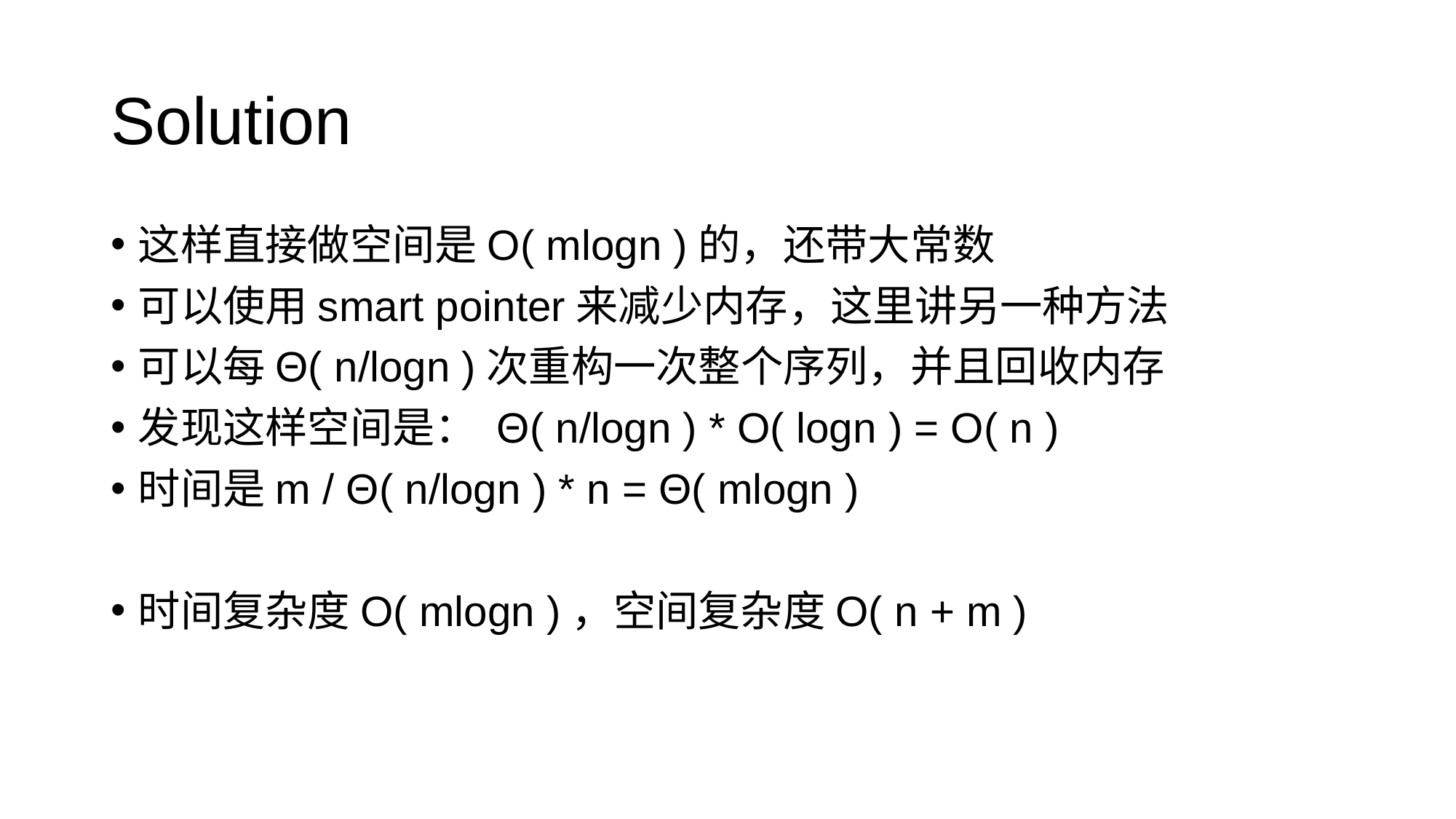

# Solution
这样直接做空间是O( mlogn )的，还带大常数
可以使用smart pointer来减少内存，这里讲另一种方法
可以每Θ( n/logn )次重构一次整个序列，并且回收内存
发现这样空间是： Θ( n/logn ) * O( logn ) = O( n )
时间是m / Θ( n/logn ) * n = Θ( mlogn )

时间复杂度O( mlogn )，空间复杂度O( n + m )